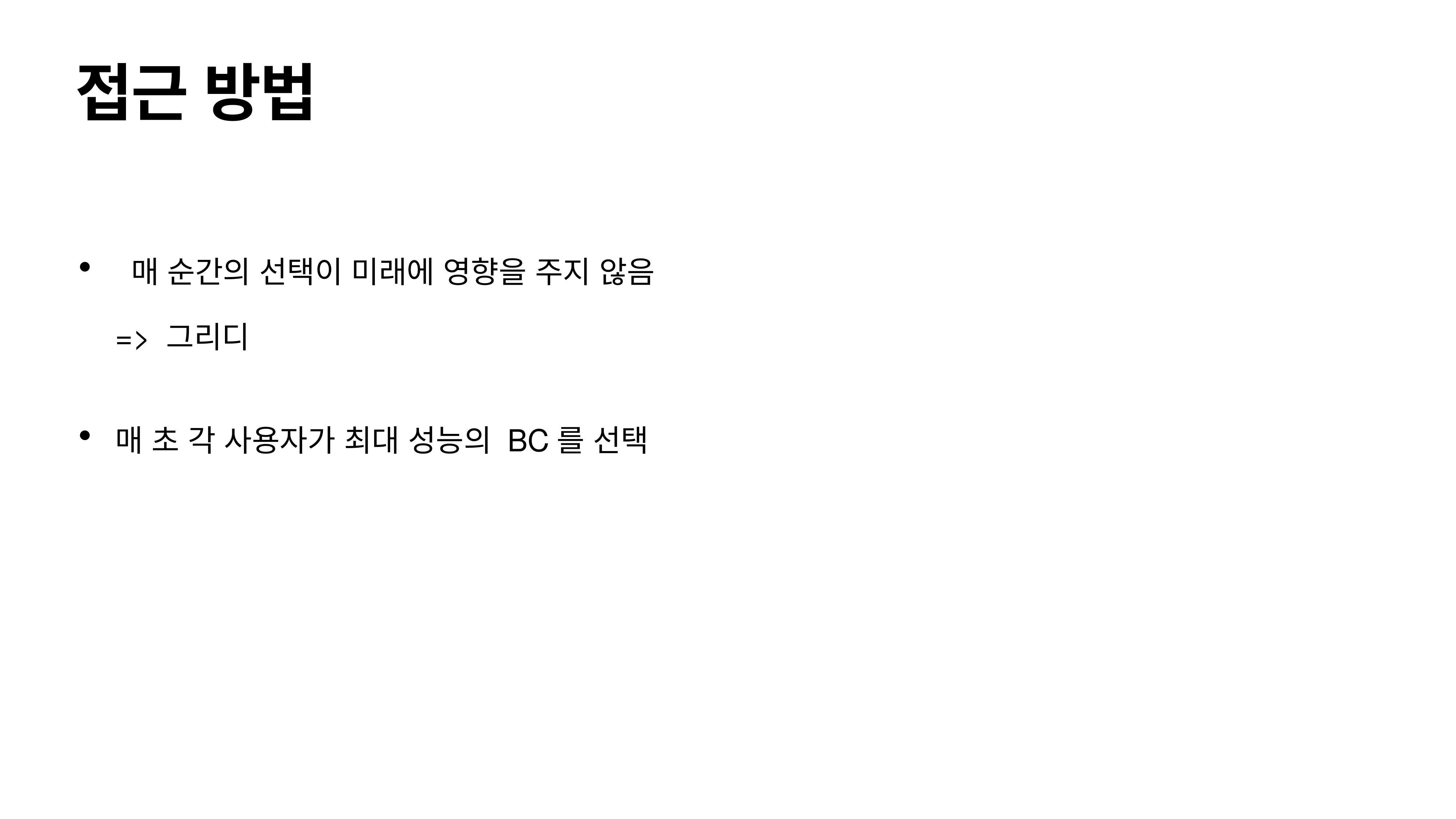

# 접근 방법
 매 순간의 선택이 미래에 영향을 주지 않음
=> 그리디
매 초 각 사용자가 최대 성능의 BC를 선택